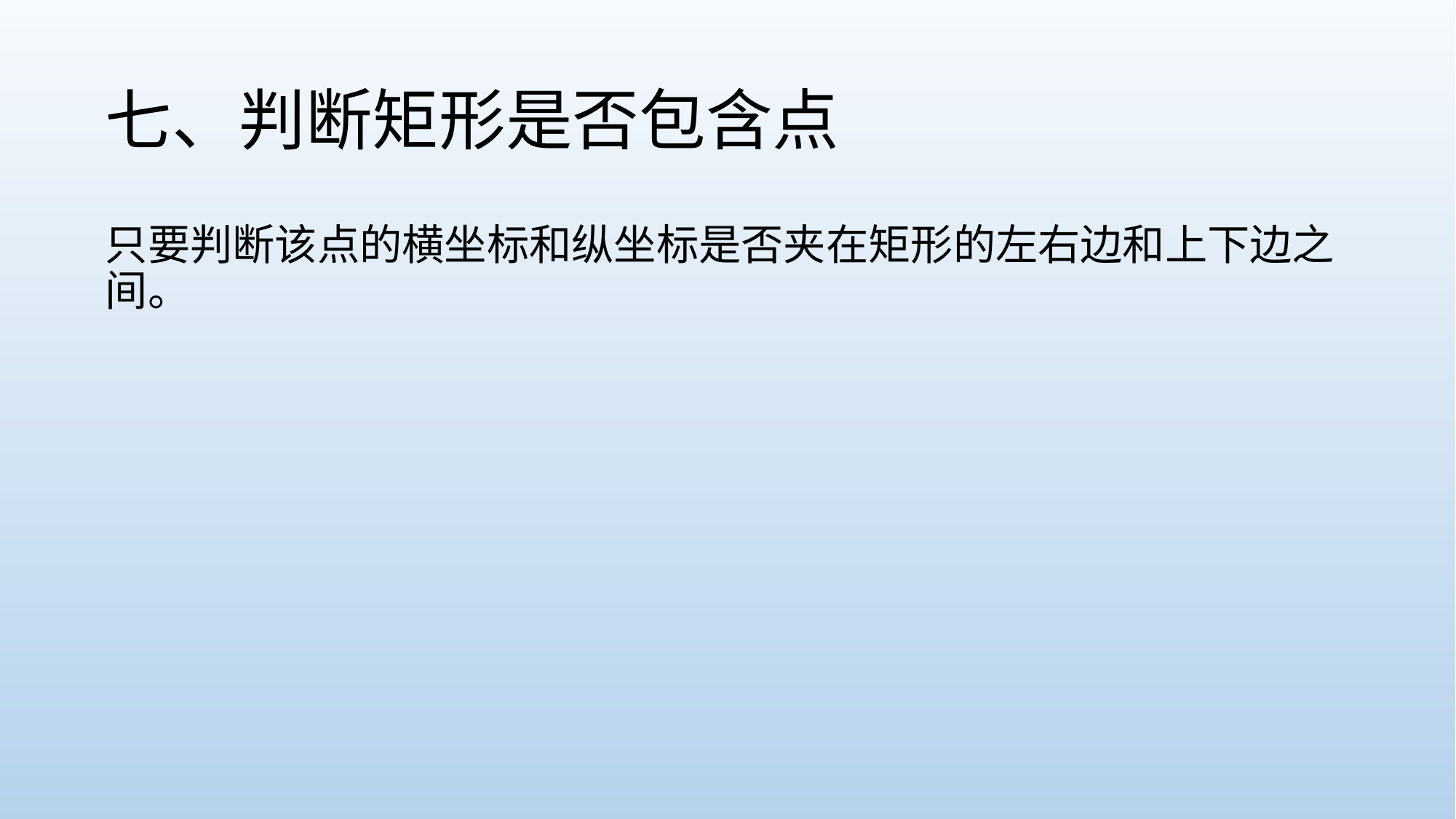

# 七、判断矩形是否包含点
只要判断该点的横坐标和纵坐标是否夹在矩形的左右边和上下边之间。